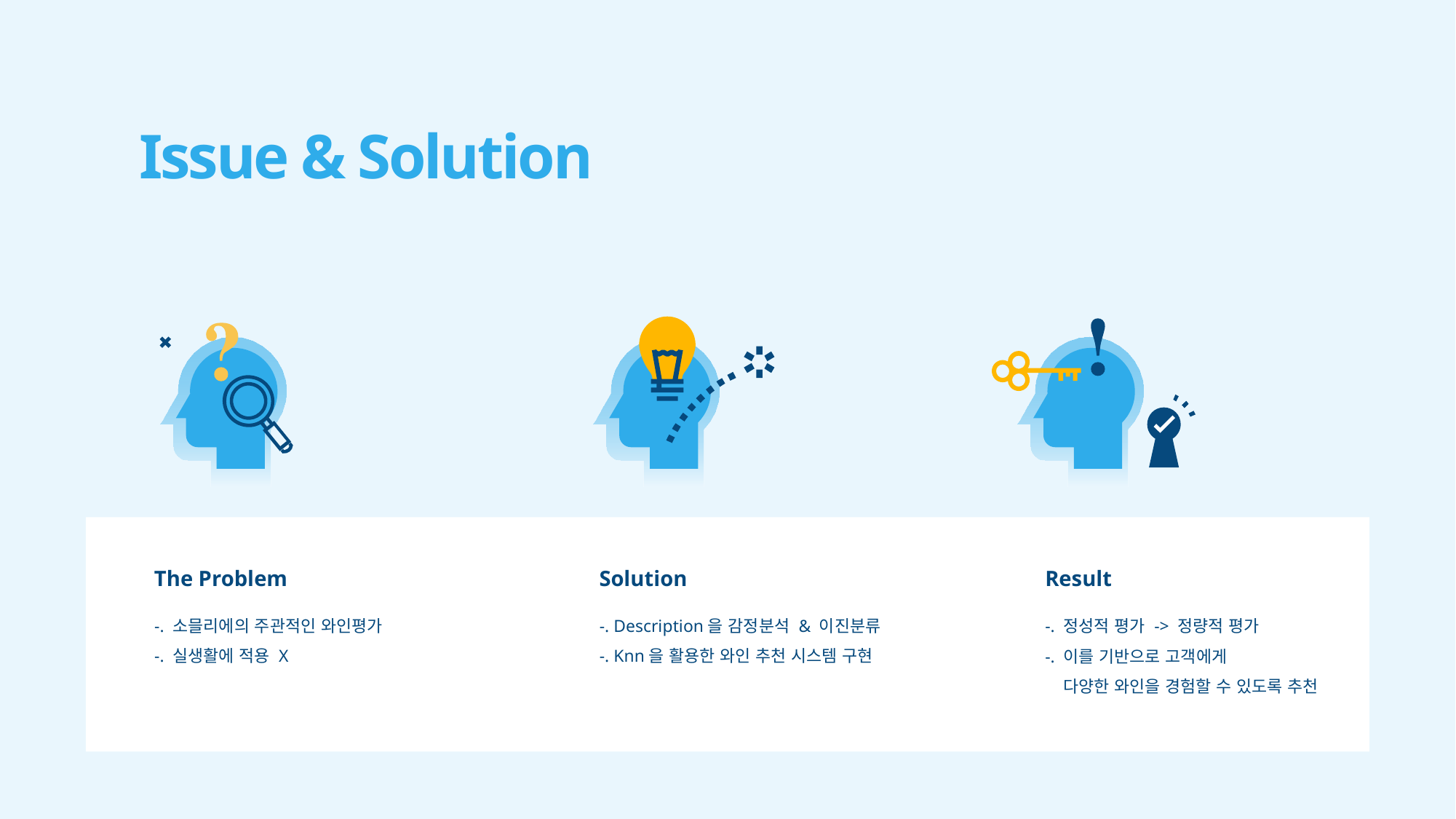

Issue & Solution

The Problem
Solution
Result
-. 소믈리에의 주관적인 와인평가
-. 실생활에 적용 X
-. Description을 감정분석 & 이진분류
-. Knn을 활용한 와인 추천 시스템 구현
-. 정성적 평가 -> 정량적 평가
-. 이를 기반으로 고객에게
   다양한 와인을 경험할 수 있도록 추천